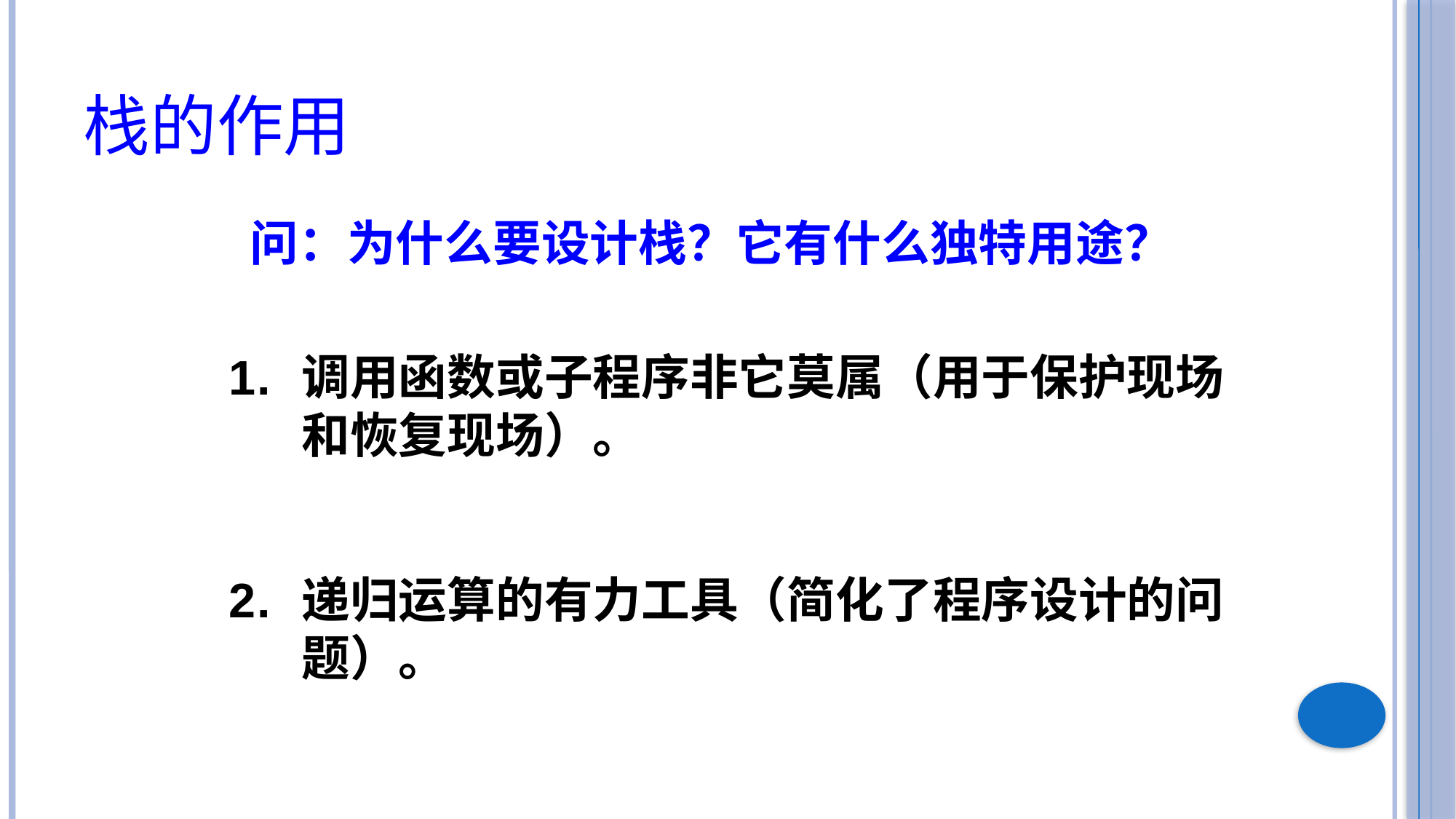

# 栈的作用
问：为什么要设计栈？它有什么独特用途？
调用函数或子程序非它莫属（用于保护现场和恢复现场）。

递归运算的有力工具（简化了程序设计的问题）。